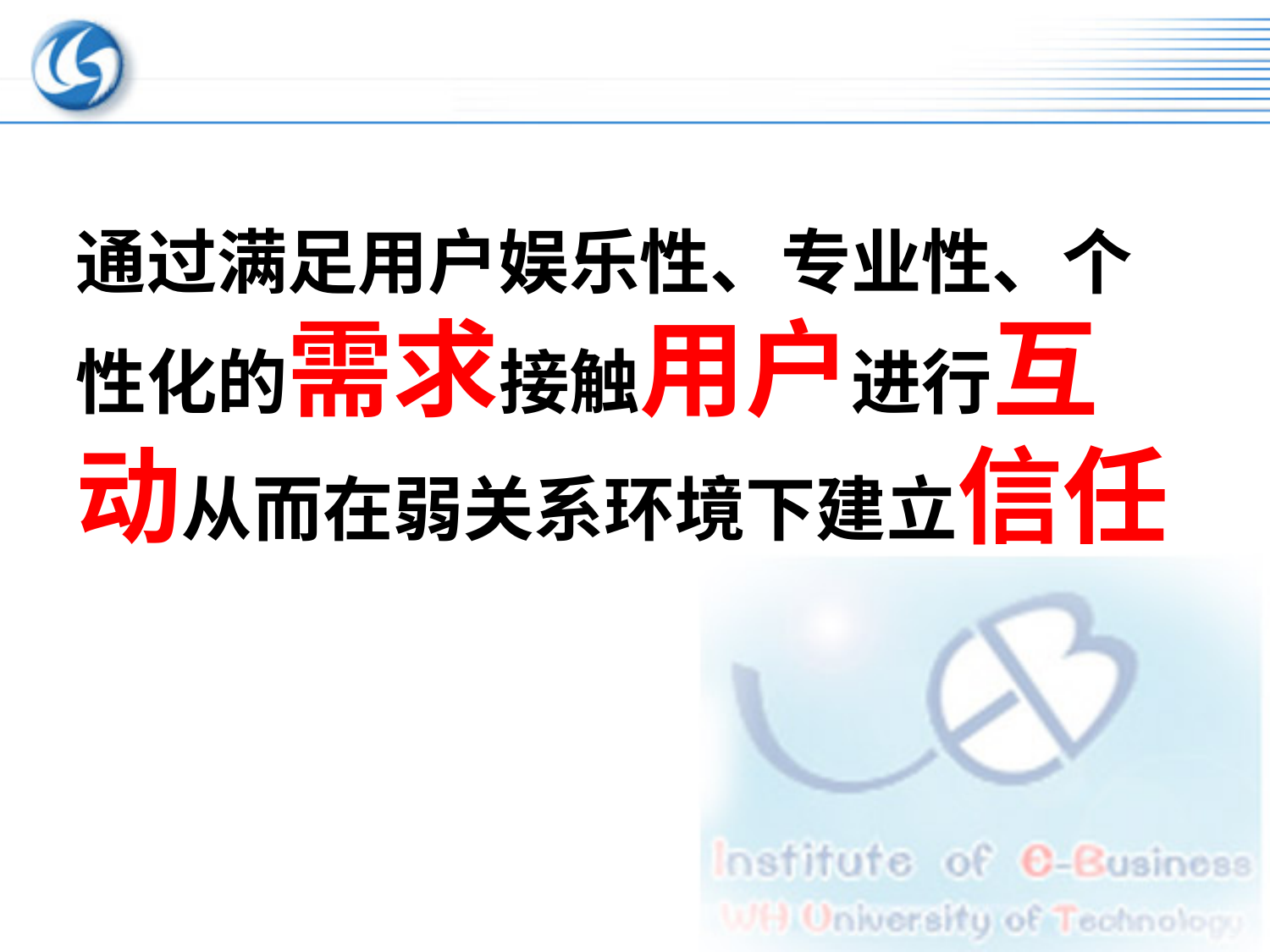

#
通过满足用户娱乐性、专业性、个性化的需求接触用户进行互动从而在弱关系环境下建立信任